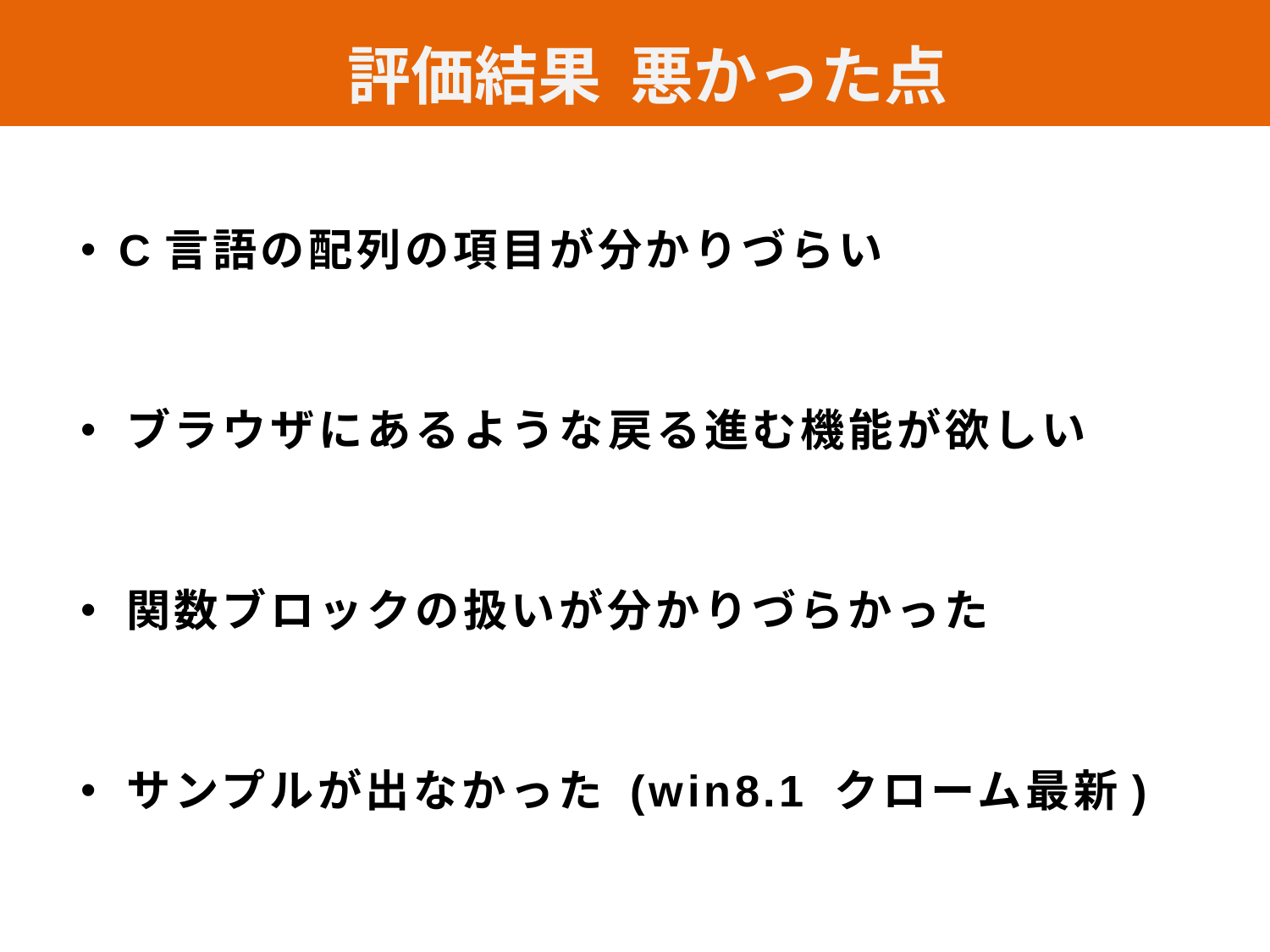

評価結果  悪かった点
 C言語の配列の項目が分かりづらい

 ブラウザにあるような戻る進む機能が欲しい

 関数ブロックの扱いが分かりづらかった

 サンプルが出なかった (win8.1 クローム最新)